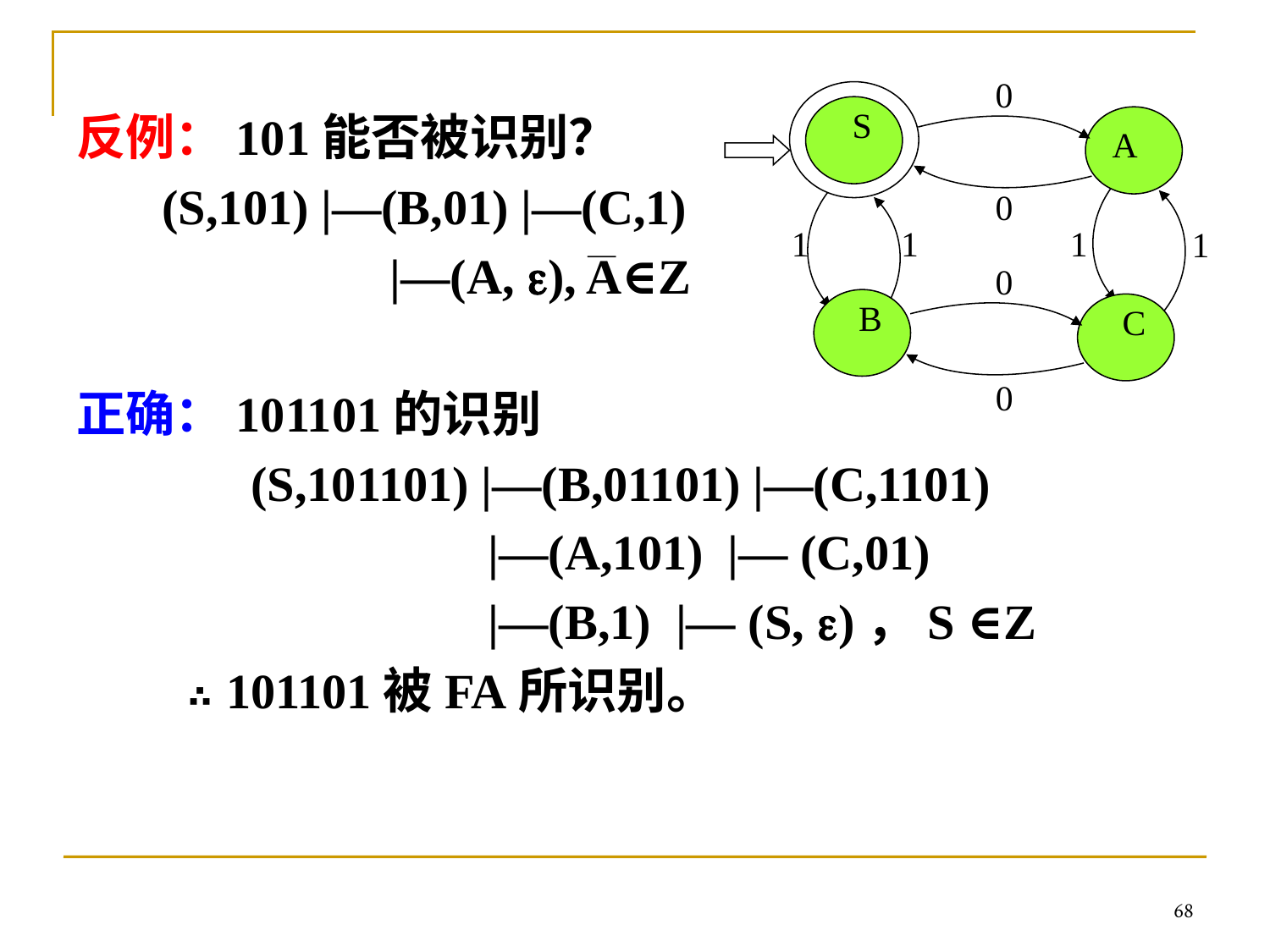

0

S

A

0

1
1
1
1
0

B

C

0
反例：101能否被识别？
       (S,101) |—(B,01) |—(C,1)
			 |—(A, ε), A∈Z

正确：101101的识别
		(S,101101) |—(B,01101) |—(C,1101)
			         |—(A,101)  |— (C,01)
			         |—(B,1)  |— (S, ε)，S ∈Z
         ∴ 101101被FA所识别。
—
68